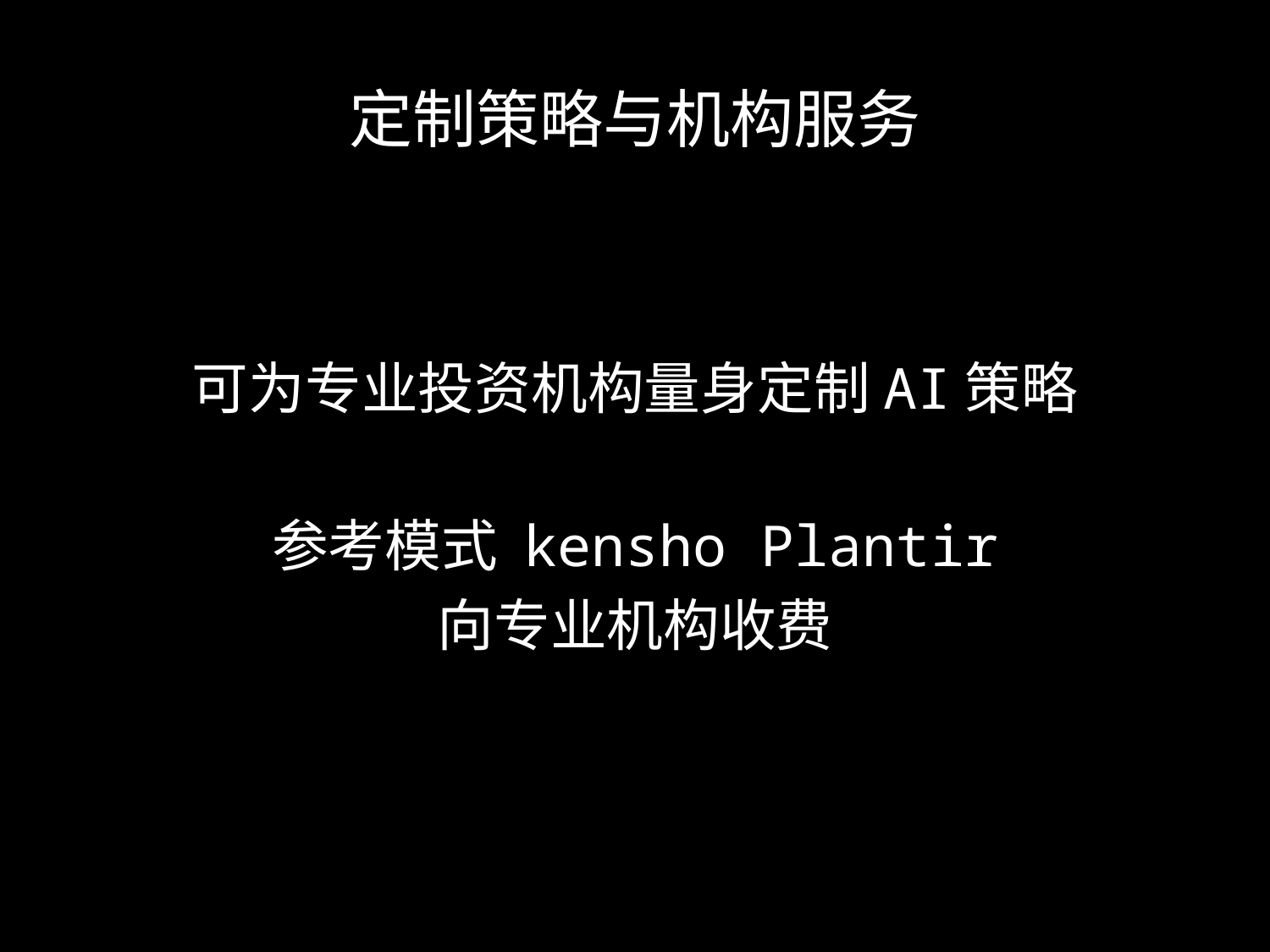

# 定制策略与机构服务
可为专业投资机构量身定制AI策略

参考模式 kensho Plantir
向专业机构收费